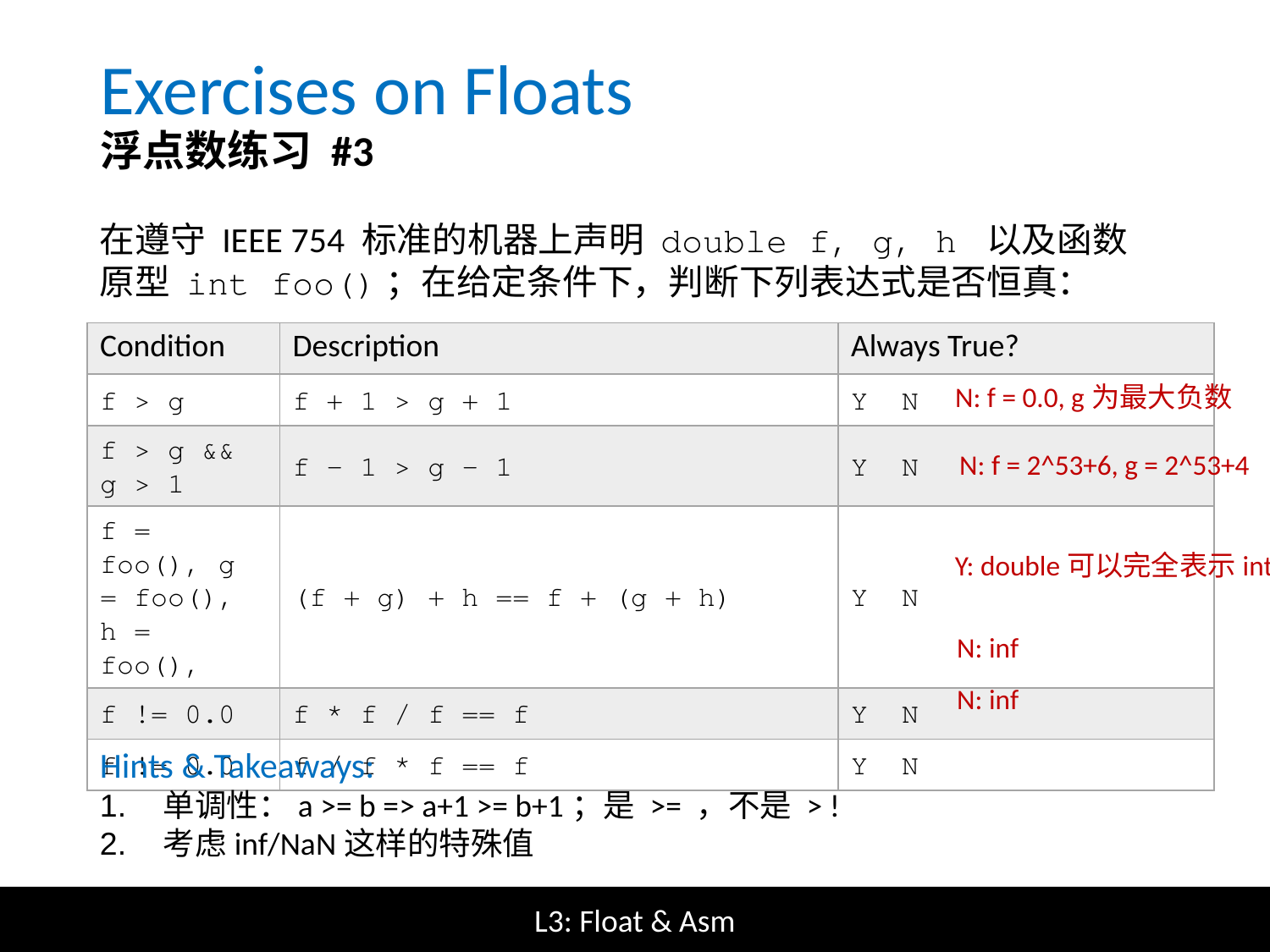

Exercises on Floats
浮点数练习 #3
在遵守 IEEE 754 标准的机器上声明 double f, g, h 以及函数原型 int foo()；在给定条件下，判断下列表达式是否恒真：
| Condition | Description | Always True? |
| --- | --- | --- |
| f > g | f + 1 > g + 1 | Y N |
| f > g && g > 1 | f – 1 > g - 1 | Y N |
| f = foo(), g = foo(), h = foo(), | (f + g) + h == f + (g + h) | Y N |
| f != 0.0 | f \* f / f == f | Y N |
| f != 0.0 | f / f \* f == f | Y N |
N: f = 0.0, g为最大负数
N: f = 2^53+6, g = 2^53+4
Y: double可以完全表示int
N: inf
N: inf
Hints & Takeaways:
单调性：a >= b => a+1 >= b+1；是 >= ，不是 > !
考虑inf/NaN这样的特殊值
L3: Float & Asm
6